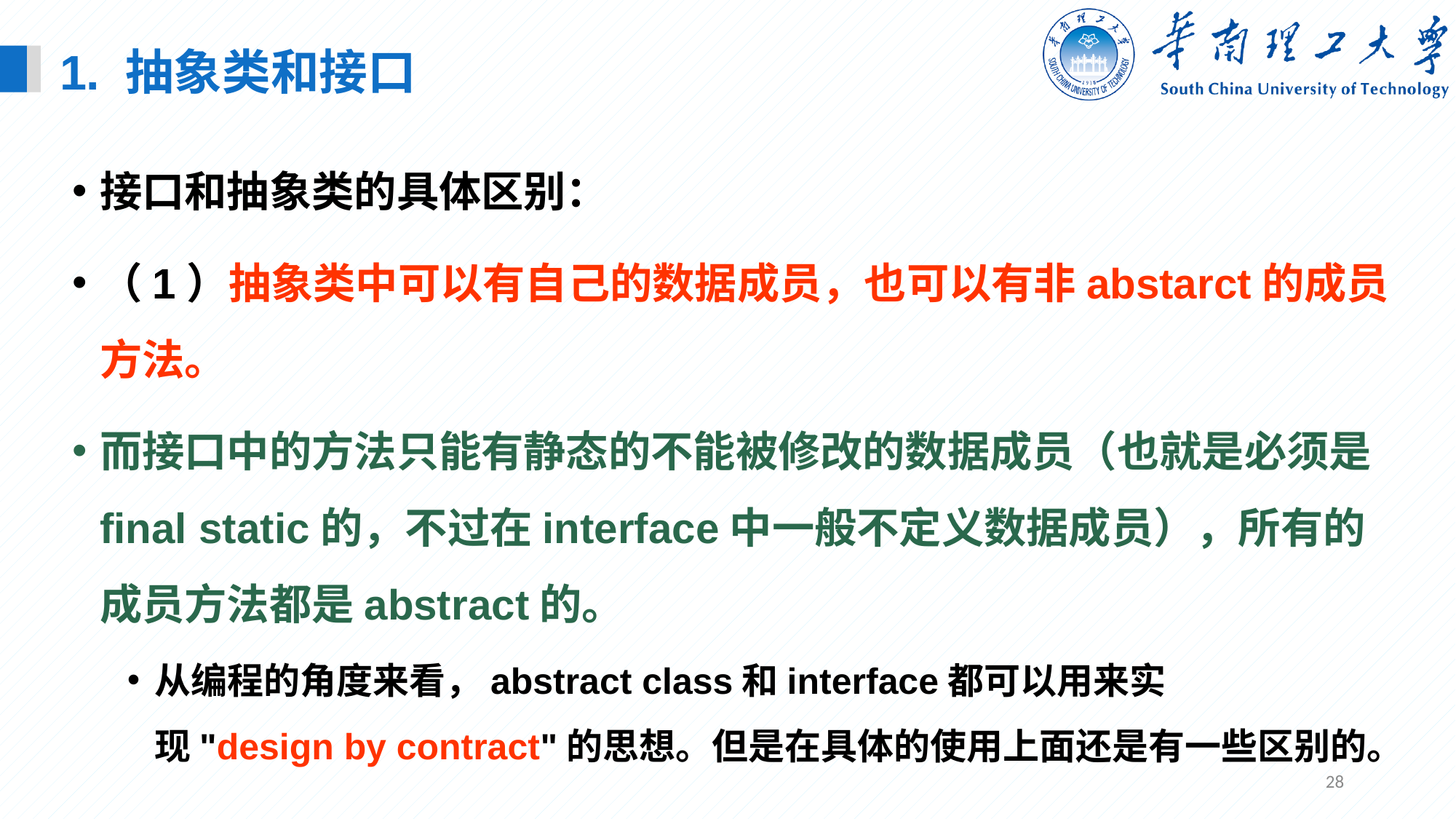

1. 抽象类和接口
接口和抽象类的具体区别：
（1）抽象类中可以有自己的数据成员，也可以有非abstarct的成员方法。
而接口中的方法只能有静态的不能被修改的数据成员（也就是必须是final static的，不过在interface中一般不定义数据成员），所有的成员方法都是abstract的。
从编程的角度来看，abstract class和interface都可以用来实现"design by contract"的思想。但是在具体的使用上面还是有一些区别的。
28